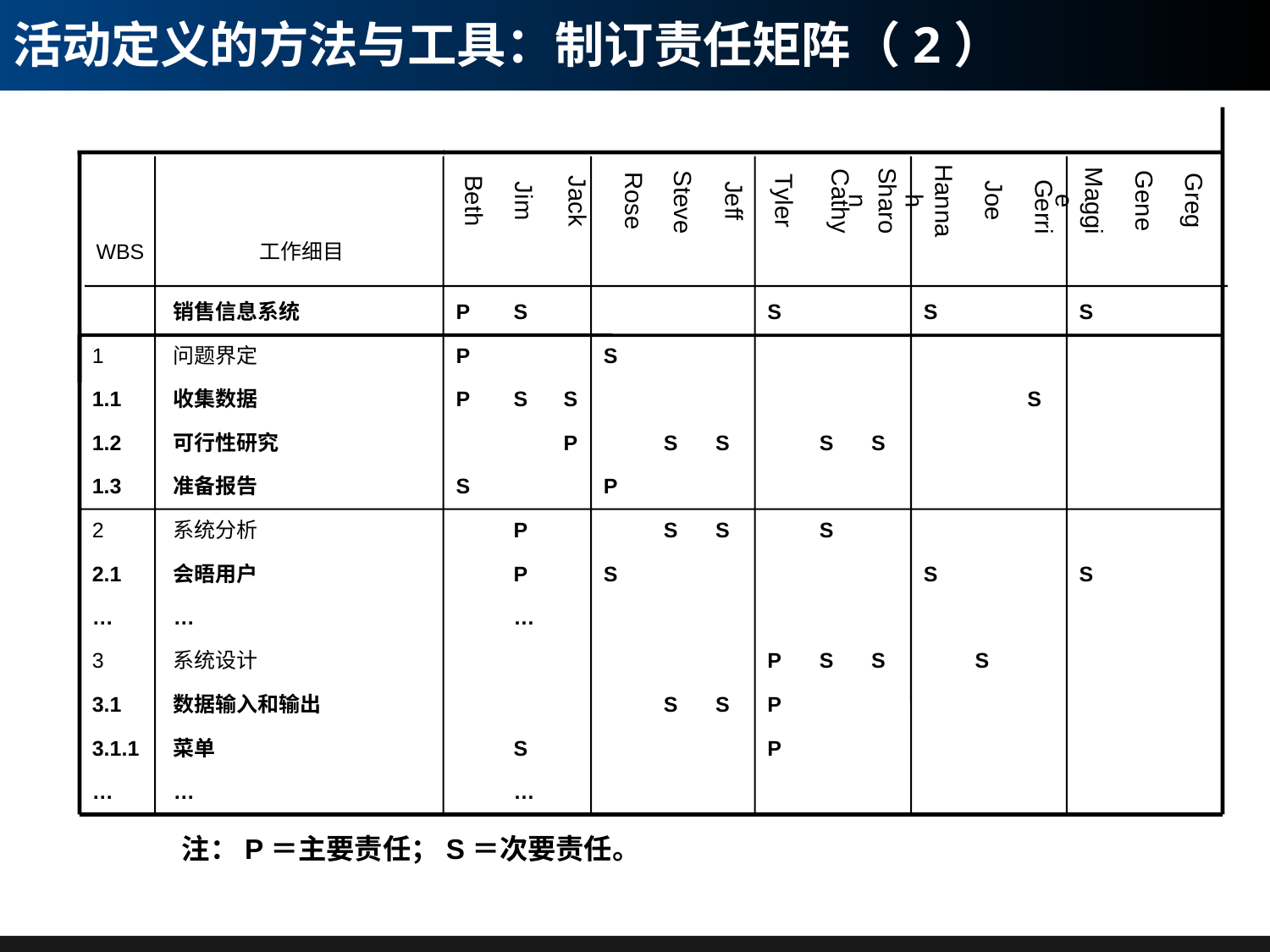

活动定义的方法与工具：制订责任矩阵（2）

Beth
Jim
Jack
Rose
Jeff
Tyler
Cathy
Sharon
Hannah
Joe
Maggie
Gene
Greg
WBS

工作细目

Steve
Gerri

销售信息系统
P
S

S

S

S

1

问题界定
P

S

1.1
收集数据
P
S
S

S

1.2
可行性研究

P

S
S

S
S

1.3
准备报告
S

P

2

系统分析

P

S
S

S

2.1
会晤用户

P

S

S

S

…
…

…

3
系统设计

P
S
S

S

3.1
数据输入和输出

S
S
P

3.1.1
菜单

S

P

…
…

…

注：P＝主要责任；S＝次要责任。